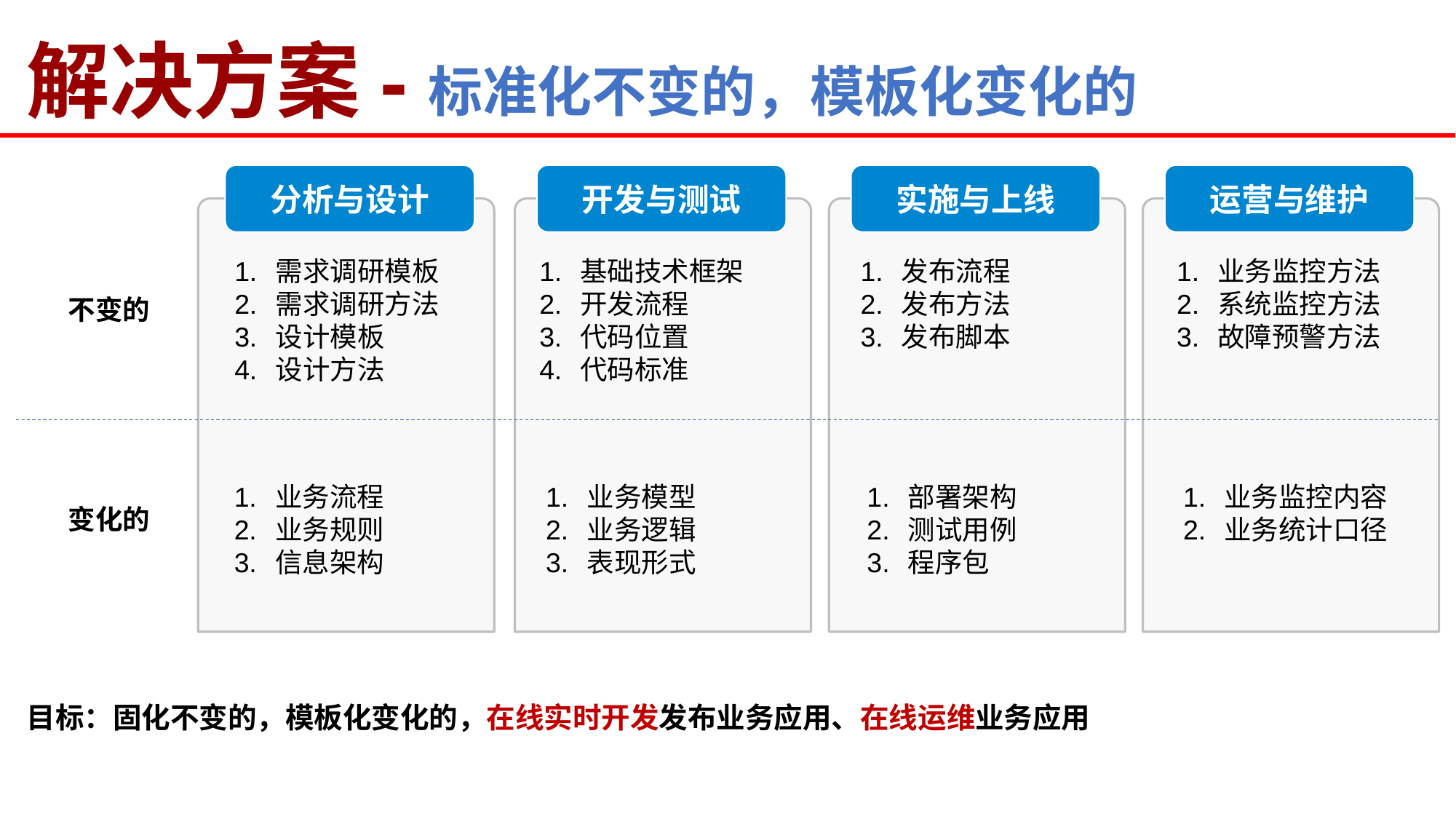

解决方案-标准化不变的，模板化变化的
分析与设计
开发与测试
实施与上线
运营与维护

需求调研模板
需求调研方法
设计模板
设计方法
基础技术框架
开发流程
代码位置
代码标准
发布流程
发布方法
发布脚本
业务监控方法
系统监控方法
故障预警方法
不变的
业务流程
业务规则
信息架构
业务模型
业务逻辑
表现形式

部署架构
测试用例
程序包

业务监控内容
业务统计口径

变化的
目标：固化不变的，模板化变化的，在线实时开发发布业务应用、在线运维业务应用